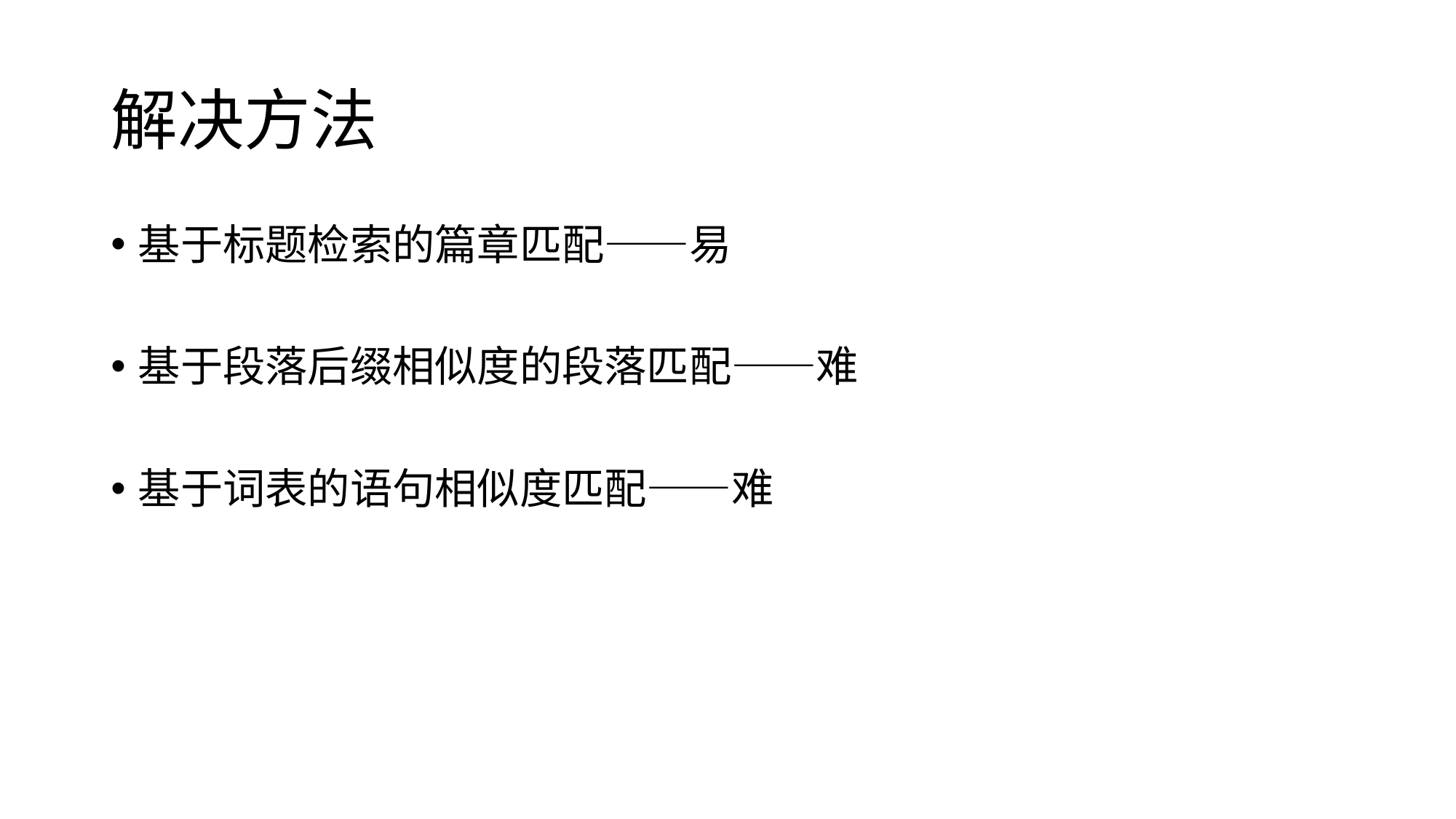

# 解决方法
基于标题检索的篇章匹配——易

基于段落后缀相似度的段落匹配——难

基于词表的语句相似度匹配——难